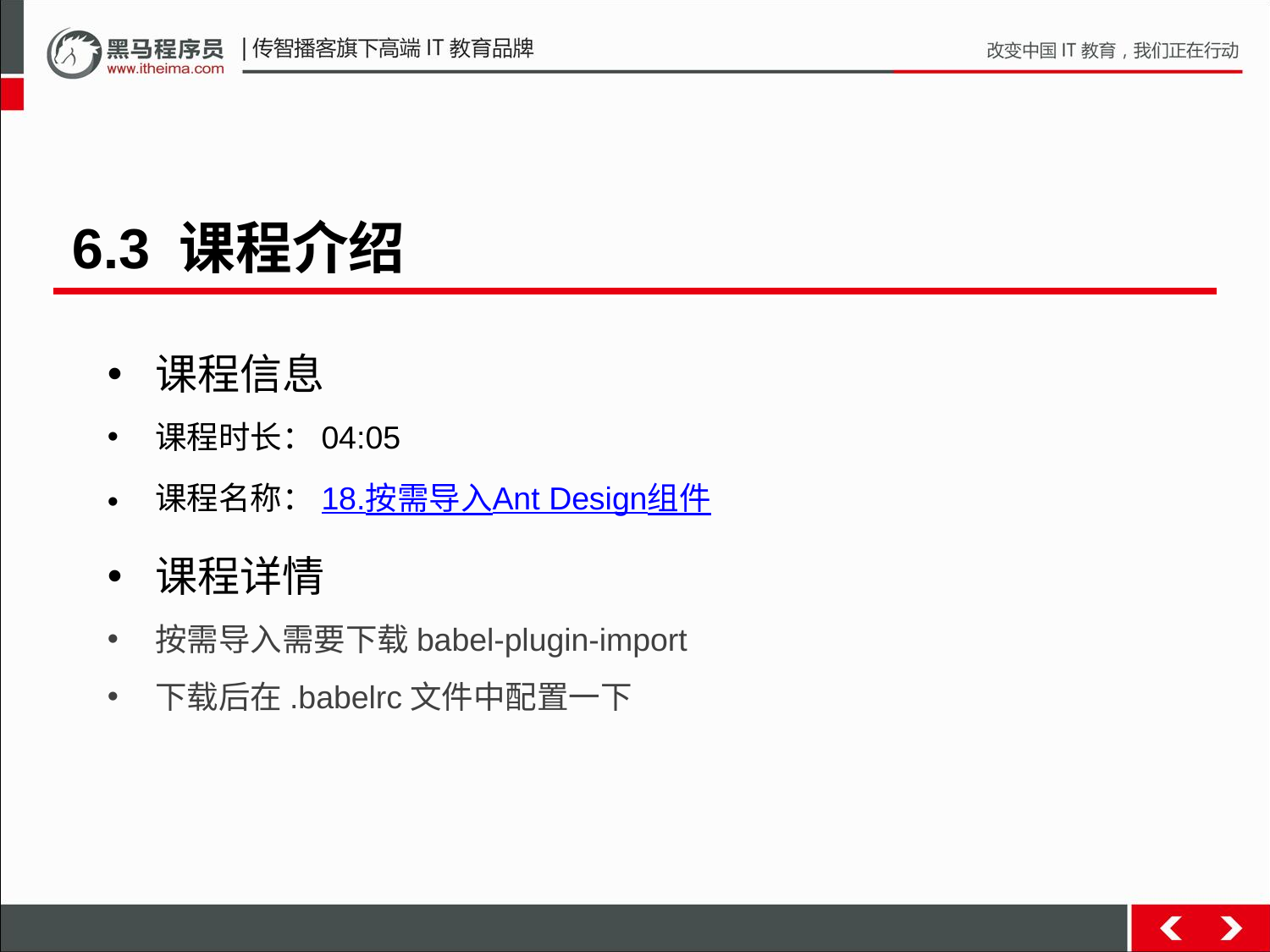

6.3 课程介绍
课程信息
课程时长：04:05
课程名称：18.按需导入Ant Design组件
课程详情
按需导入需要下载babel-plugin-import
下载后在.babelrc文件中配置一下